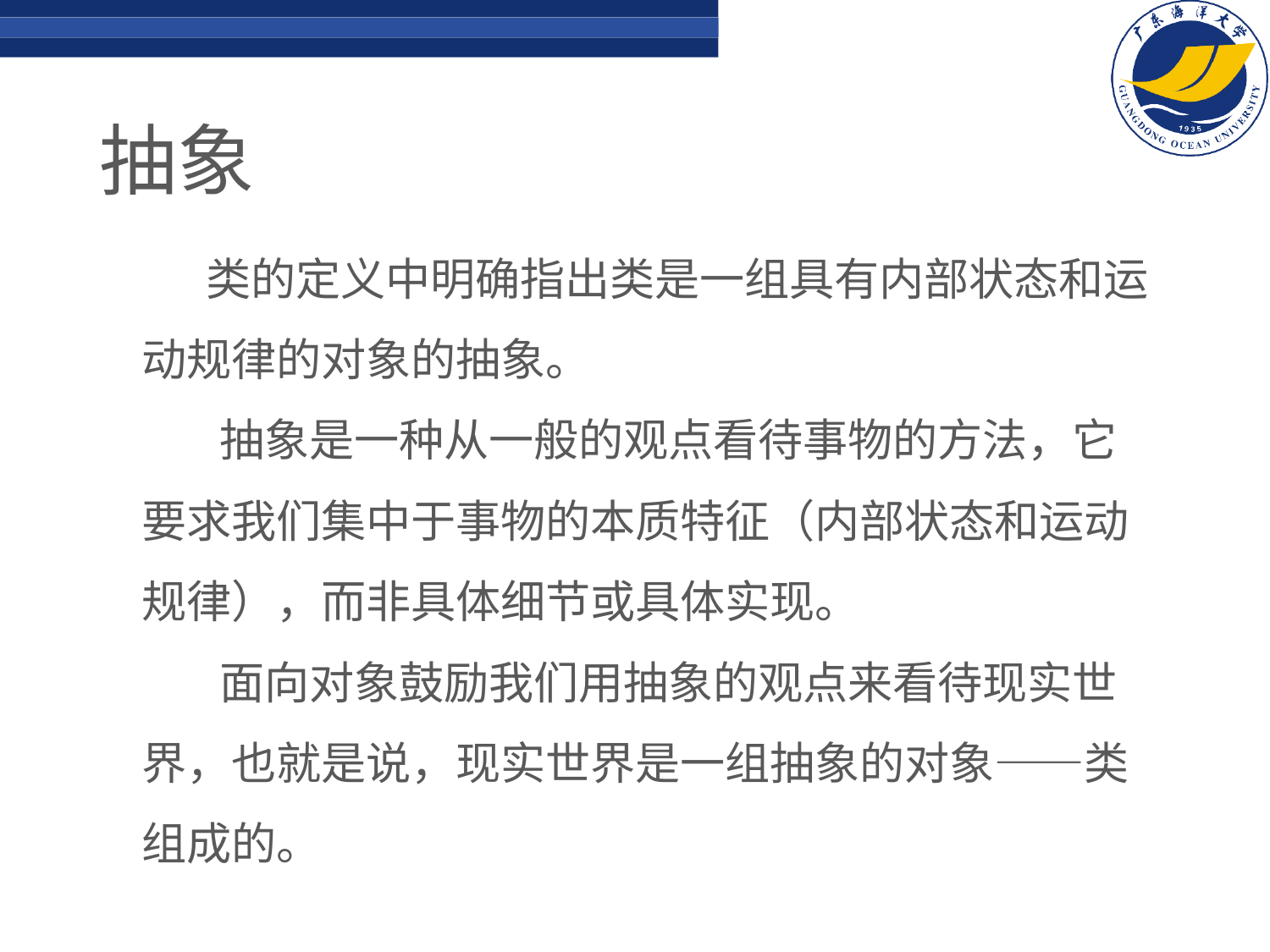

# 抽象
       类的定义中明确指出类是一组具有内部状态和运动规律的对象的抽象。
       抽象是一种从一般的观点看待事物的方法，它要求我们集中于事物的本质特征（内部状态和运动规律），而非具体细节或具体实现。
       面向对象鼓励我们用抽象的观点来看待现实世界，也就是说，现实世界是一组抽象的对象——类组成的。